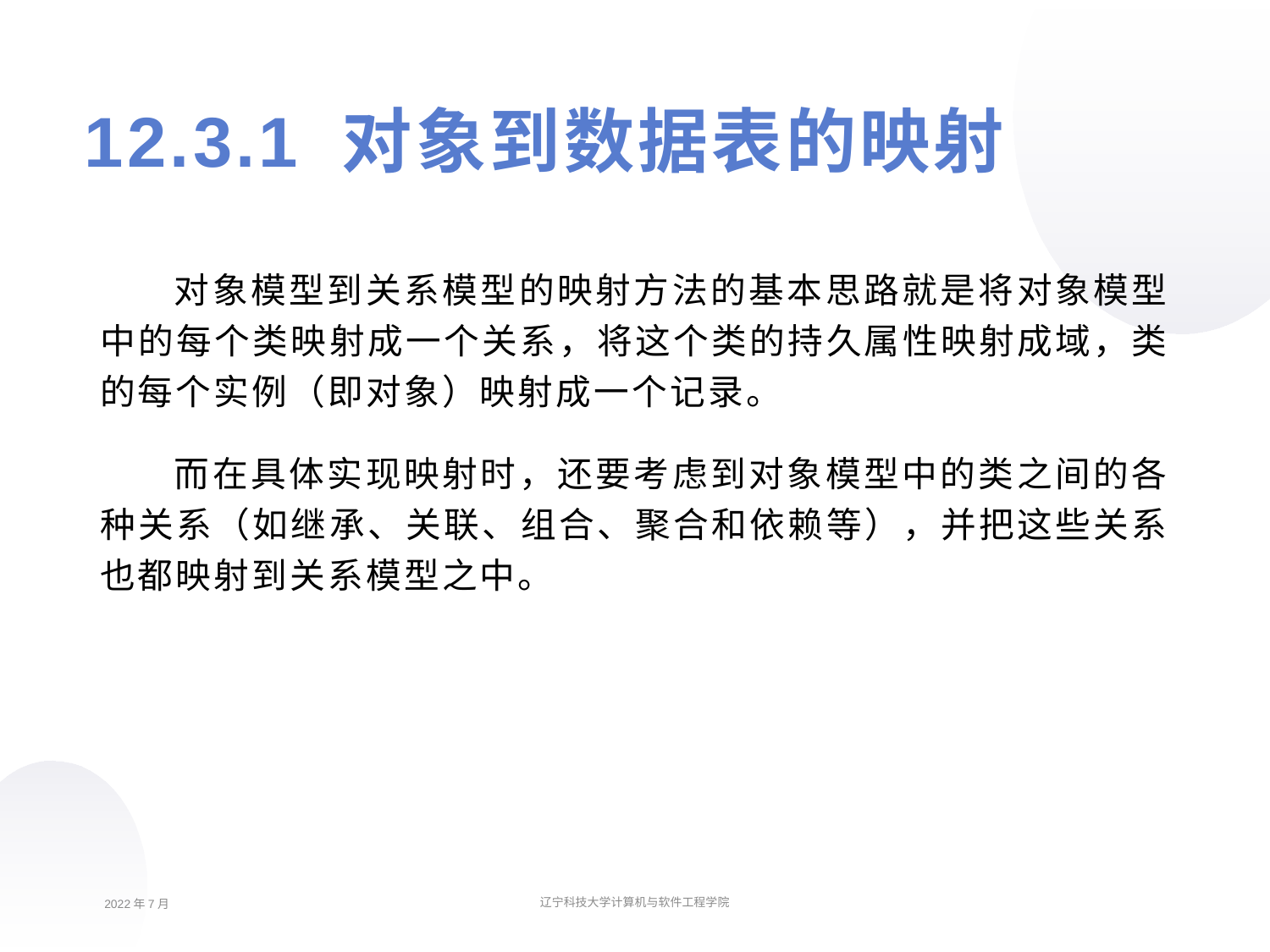

12.3.1 对象到数据表的映射
对象模型到关系模型的映射方法的基本思路就是将对象模型中的每个类映射成一个关系，将这个类的持久属性映射成域，类的每个实例（即对象）映射成一个记录。
而在具体实现映射时，还要考虑到对象模型中的类之间的各种关系（如继承、关联、组合、聚合和依赖等），并把这些关系也都映射到关系模型之中。

2022年7月
辽宁科技大学计算机与软件工程学院
24